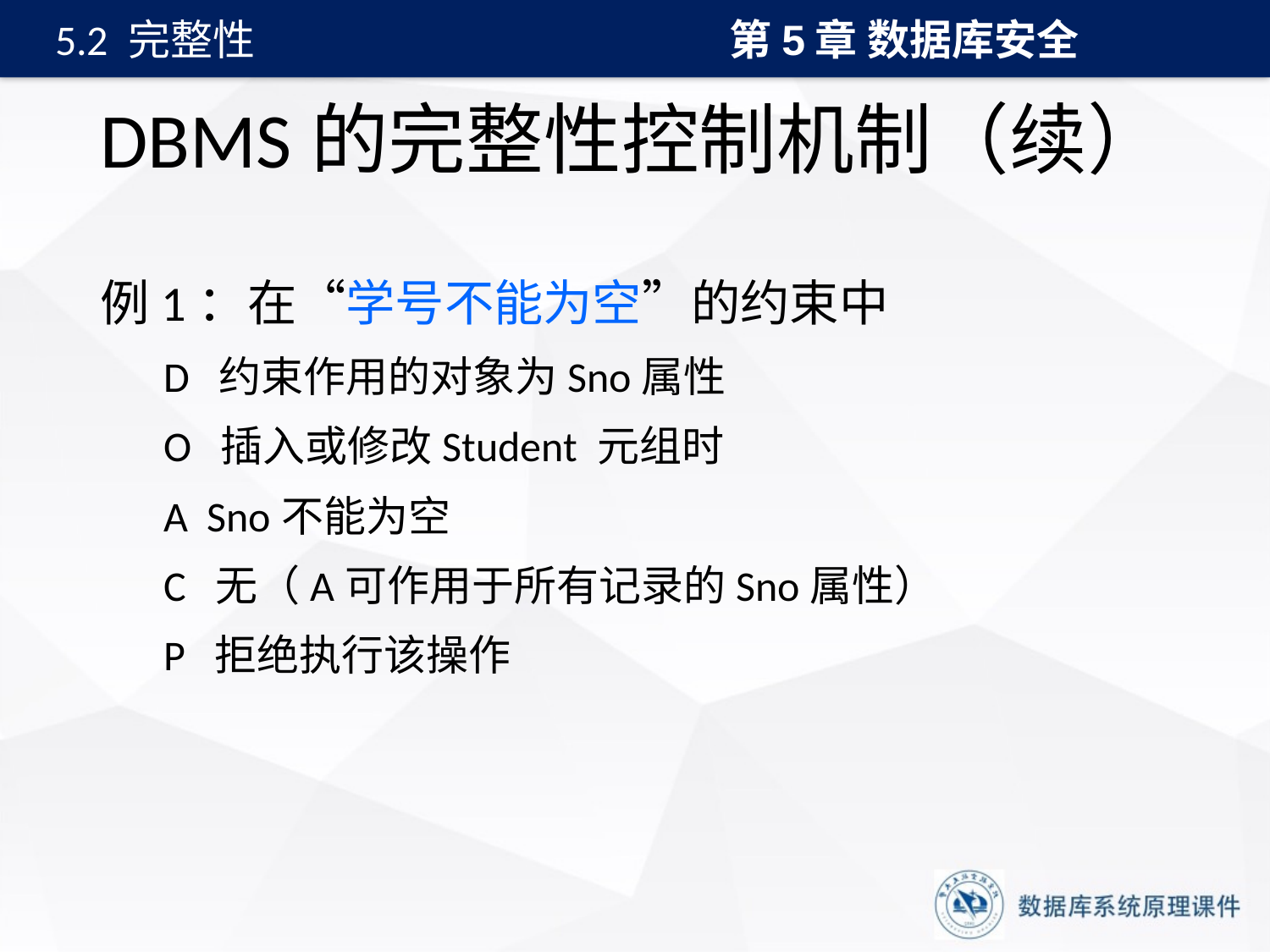

第5章 数据库安全
5.2 完整性
# DBMS的完整性控制机制（续）
例1：在“学号不能为空”的约束中
D  约束作用的对象为Sno属性
O  插入或修改Student 元组时
A  Sno不能为空
C  无（A可作用于所有记录的Sno属性）
P  拒绝执行该操作